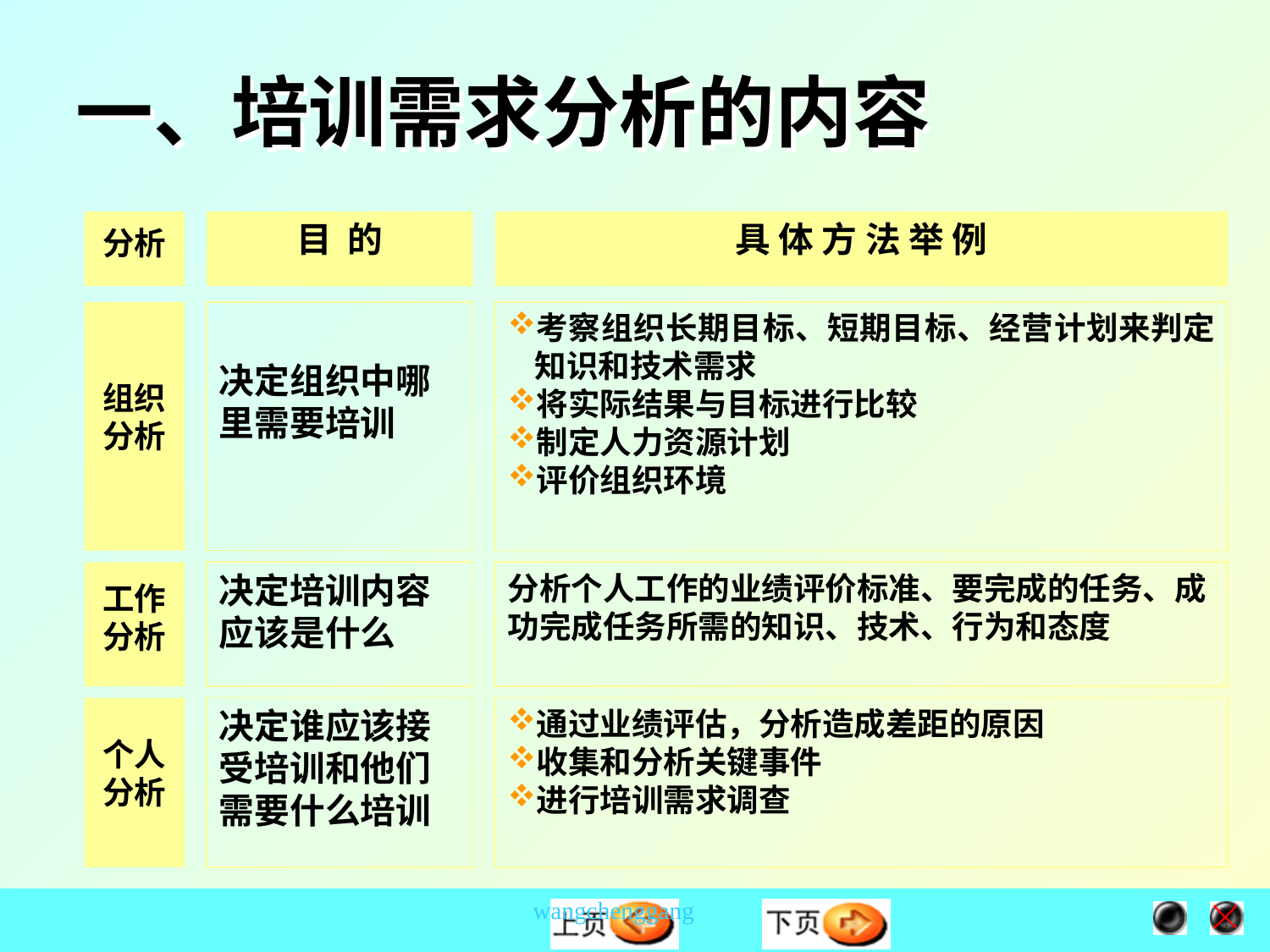

一、培训需求分析的内容
分析
目  的
具 体 方 法 举 例
组织分析
决定组织中哪里需要培训
考察组织长期目标、短期目标、经营计划来判定知识和技术需求
将实际结果与目标进行比较
制定人力资源计划
评价组织环境
工作分析
决定培训内容应该是什么
分析个人工作的业绩评价标准、要完成的任务、成功完成任务所需的知识、技术、行为和态度
个人分析
决定谁应该接受培训和他们需要什么培训
通过业绩评估，分析造成差距的原因
收集和分析关键事件
进行培训需求调查
wangchenggang